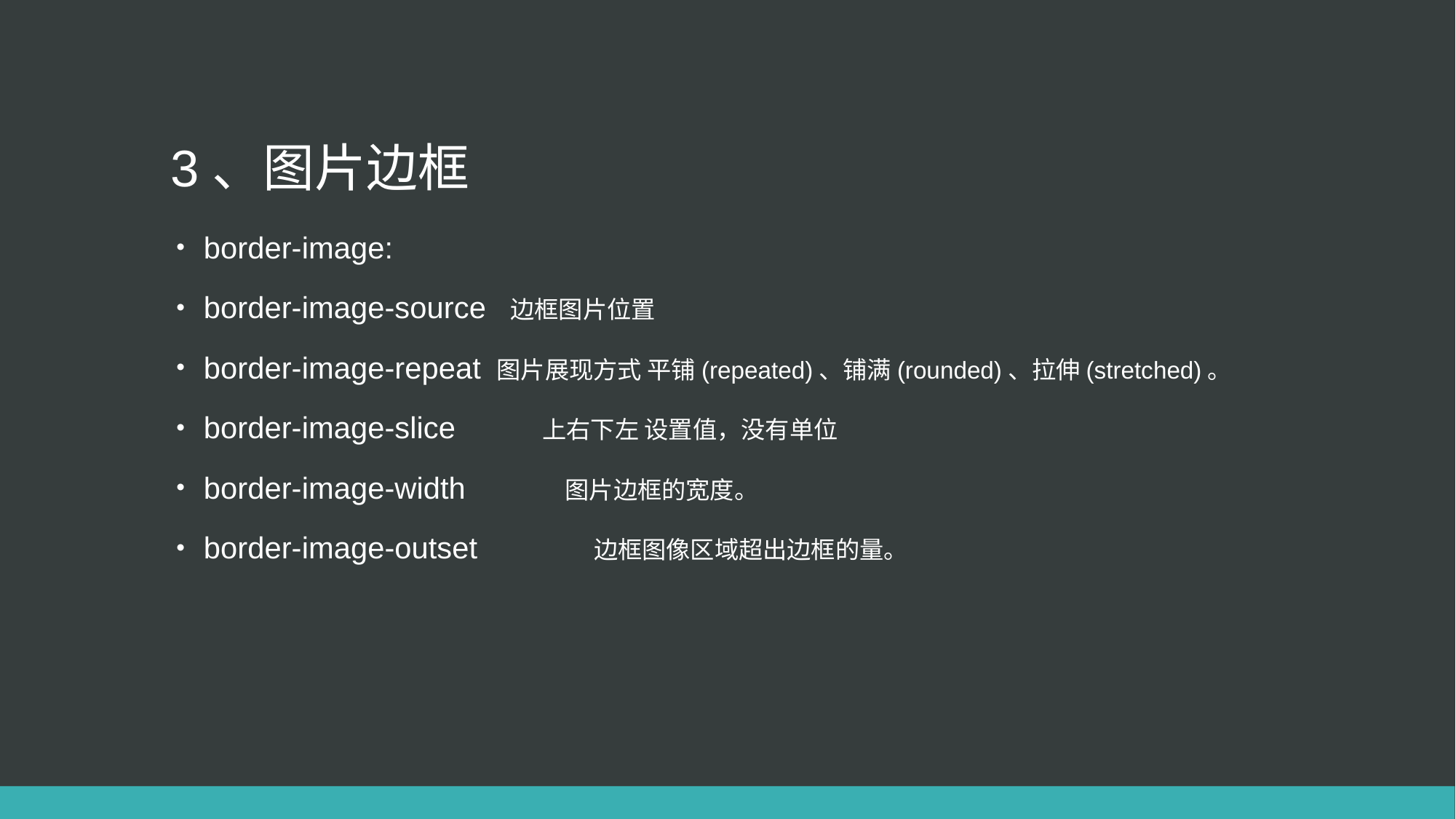

# 3、图片边框
border-image:
border-image-source  边框图片位置
border-image-repeat 图片展现方式 平铺(repeated)、铺满(rounded)、拉伸(stretched)。
border-image-slice            上右下左 设置值，没有单位
border-image-width           图片边框的宽度。
border-image-outset             边框图像区域超出边框的量。